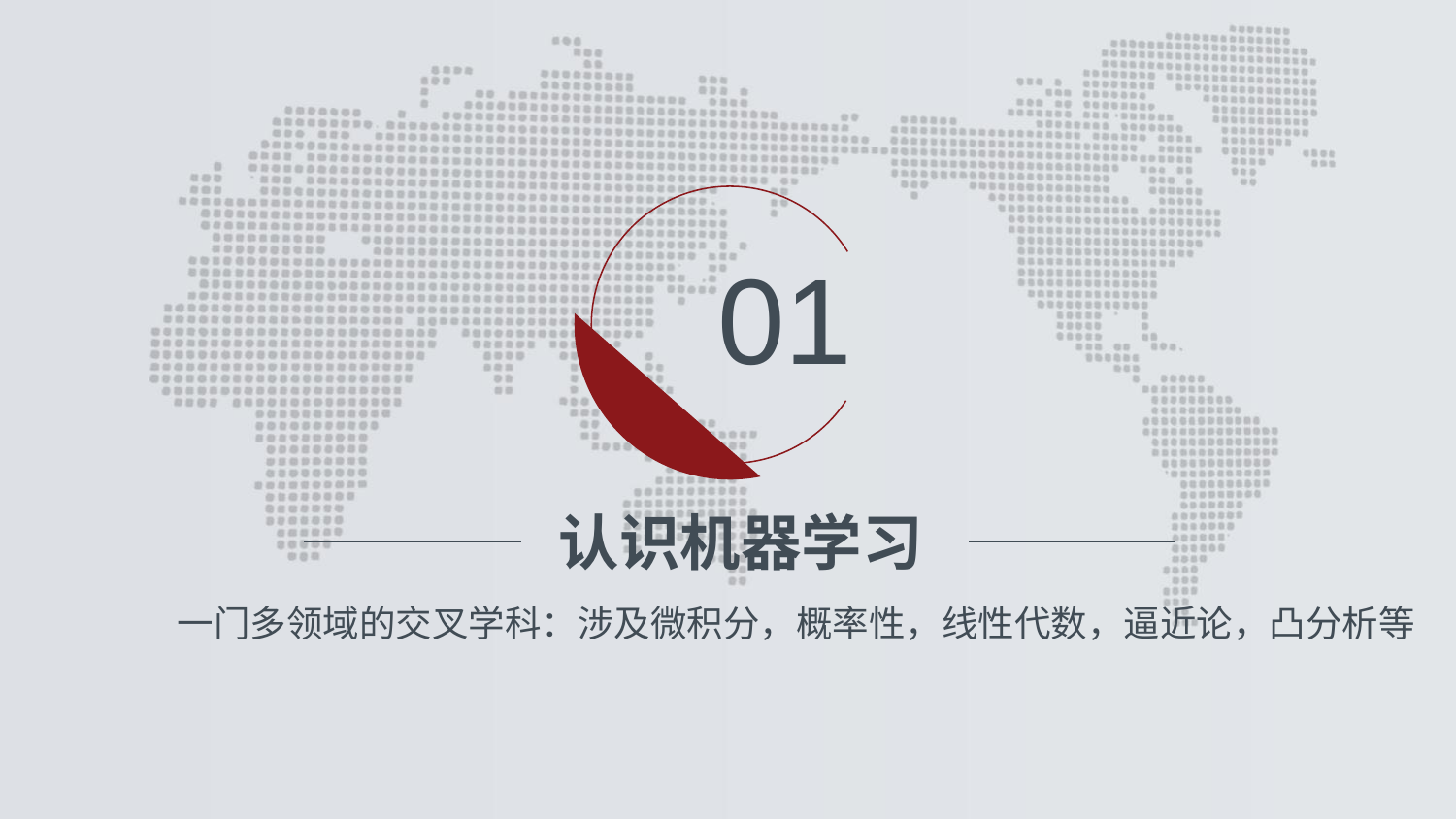

01
认识机器学习
一门多领域的交叉学科：涉及微积分，概率性，线性代数，逼近论，凸分析等